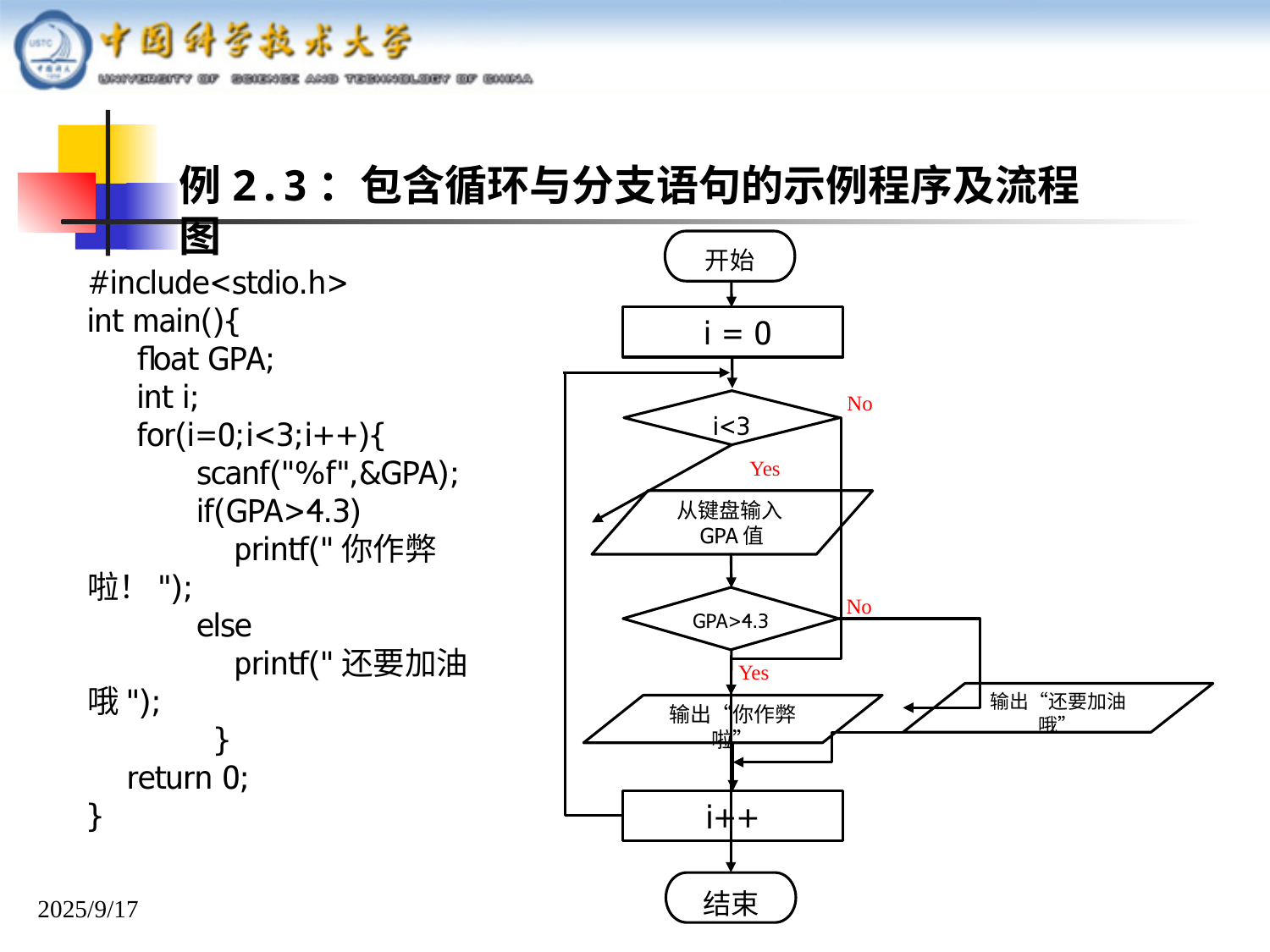

例2.3：包含循环与分支语句的示例程序及流程图
开始
#include<stdio.h>
int main(){
     float GPA;
     int i;
     for(i=0;i<3;i++){
           scanf("%f",&GPA);
           if(GPA>4.3)
	  printf("你作弊啦！");
           else
	  printf("还要加油哦");
	}
    return 0;
}
 i = 0
No
i<3
Yes
从键盘输入GPA值
No
GPA>4.3
Yes
输出“还要加油哦”

输出“你作弊啦”
i++
2025/9/17
结束